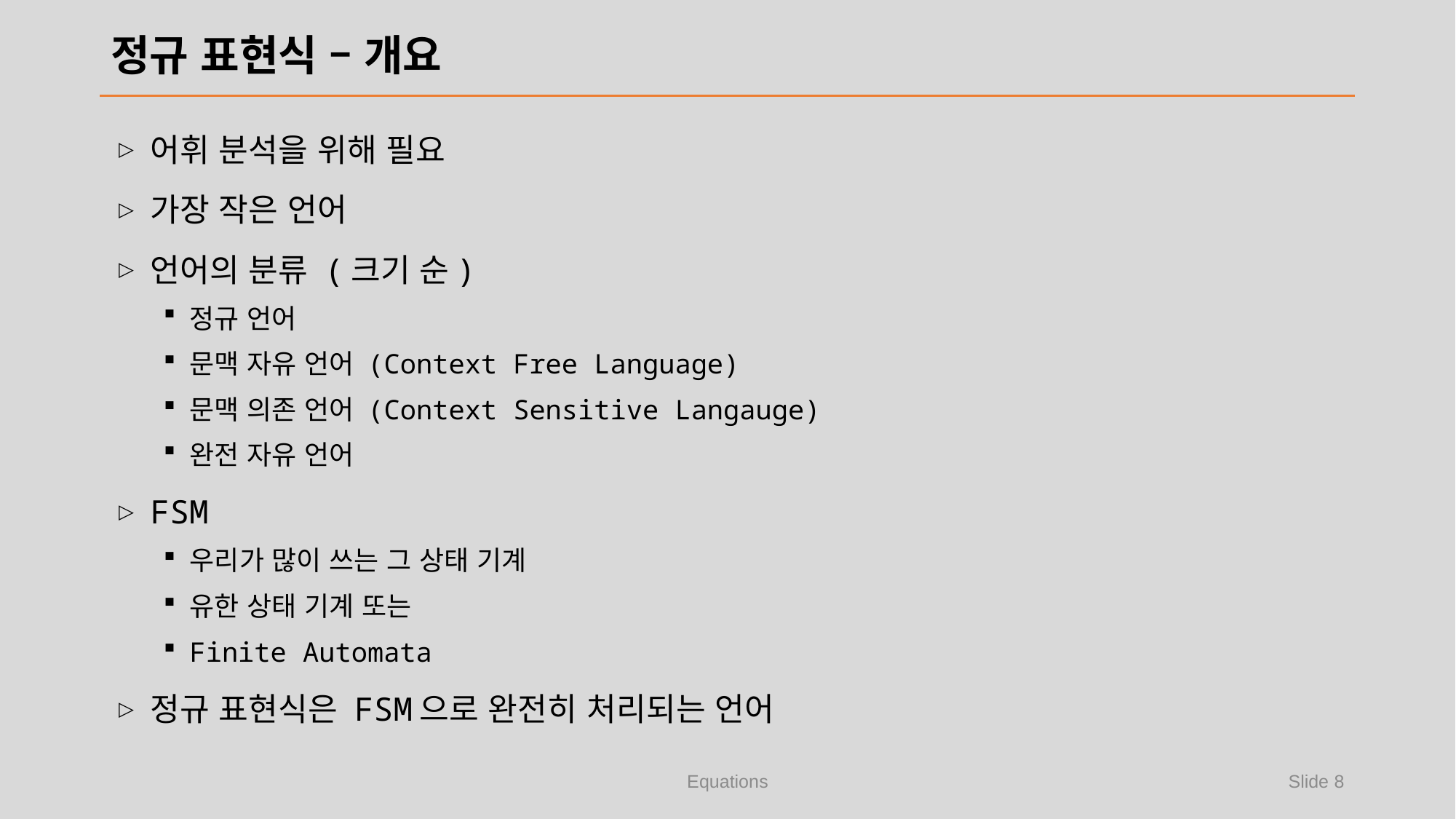

# 정규 표현식 – 개요
어휘 분석을 위해 필요
가장 작은 언어
언어의 분류 (크기 순)
정규 언어
문맥 자유 언어 (Context Free Language)
문맥 의존 언어 (Context Sensitive Langauge)
완전 자유 언어
FSM
우리가 많이 쓰는 그 상태 기계
유한 상태 기계 또는
Finite Automata
정규 표현식은 FSM으로 완전히 처리되는 언어
Equations
Slide 8